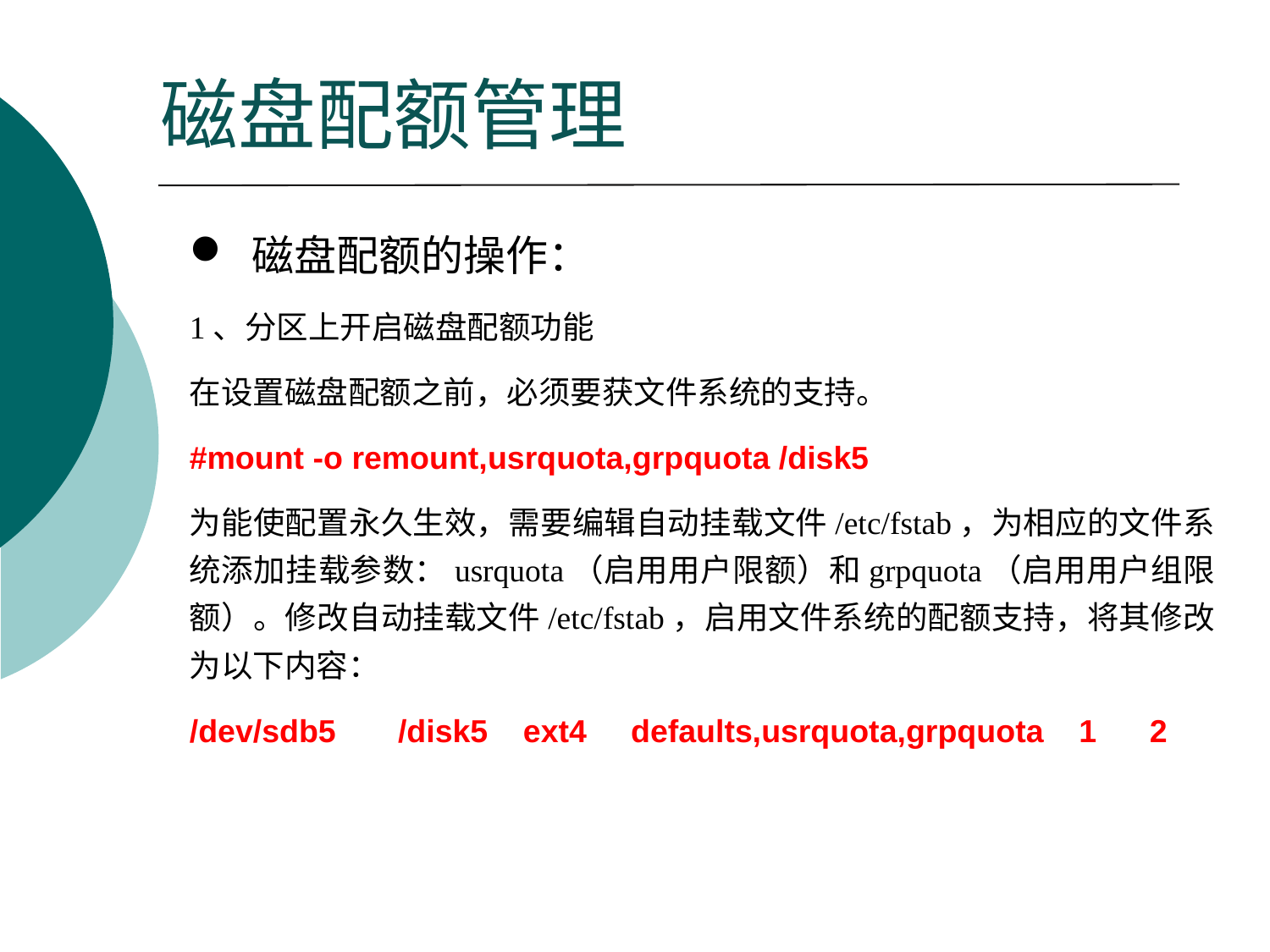

# 磁盘配额管理
 磁盘配额的操作：
1、分区上开启磁盘配额功能
在设置磁盘配额之前，必须要获文件系统的支持。
#mount -o remount,usrquota,grpquota /disk5
为能使配置永久生效，需要编辑自动挂载文件/etc/fstab，为相应的文件系统添加挂载参数：usrquota（启用用户限额）和grpquota（启用用户组限额）。修改自动挂载文件/etc/fstab，启用文件系统的配额支持，将其修改为以下内容：
/dev/sdb5       /disk5    ext4     defaults,usrquota,grpquota    1      2